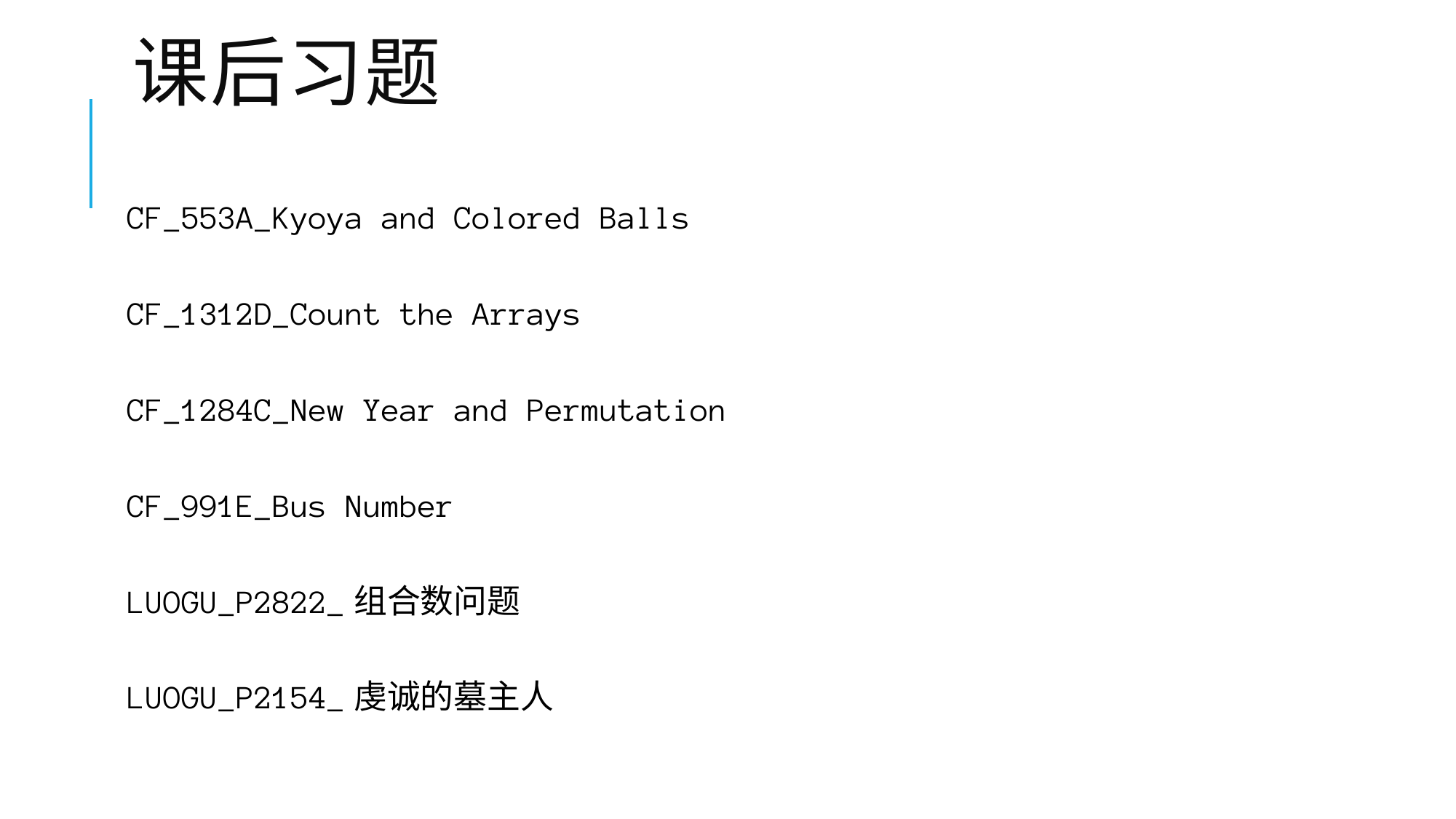

# 课后习题
CF_553A_Kyoya and Colored Balls

CF_1312D_Count the Arrays

CF_1284C_New Year and Permutation

CF_991E_Bus Number

LUOGU_P2822_组合数问题

LUOGU_P2154_虔诚的墓主人